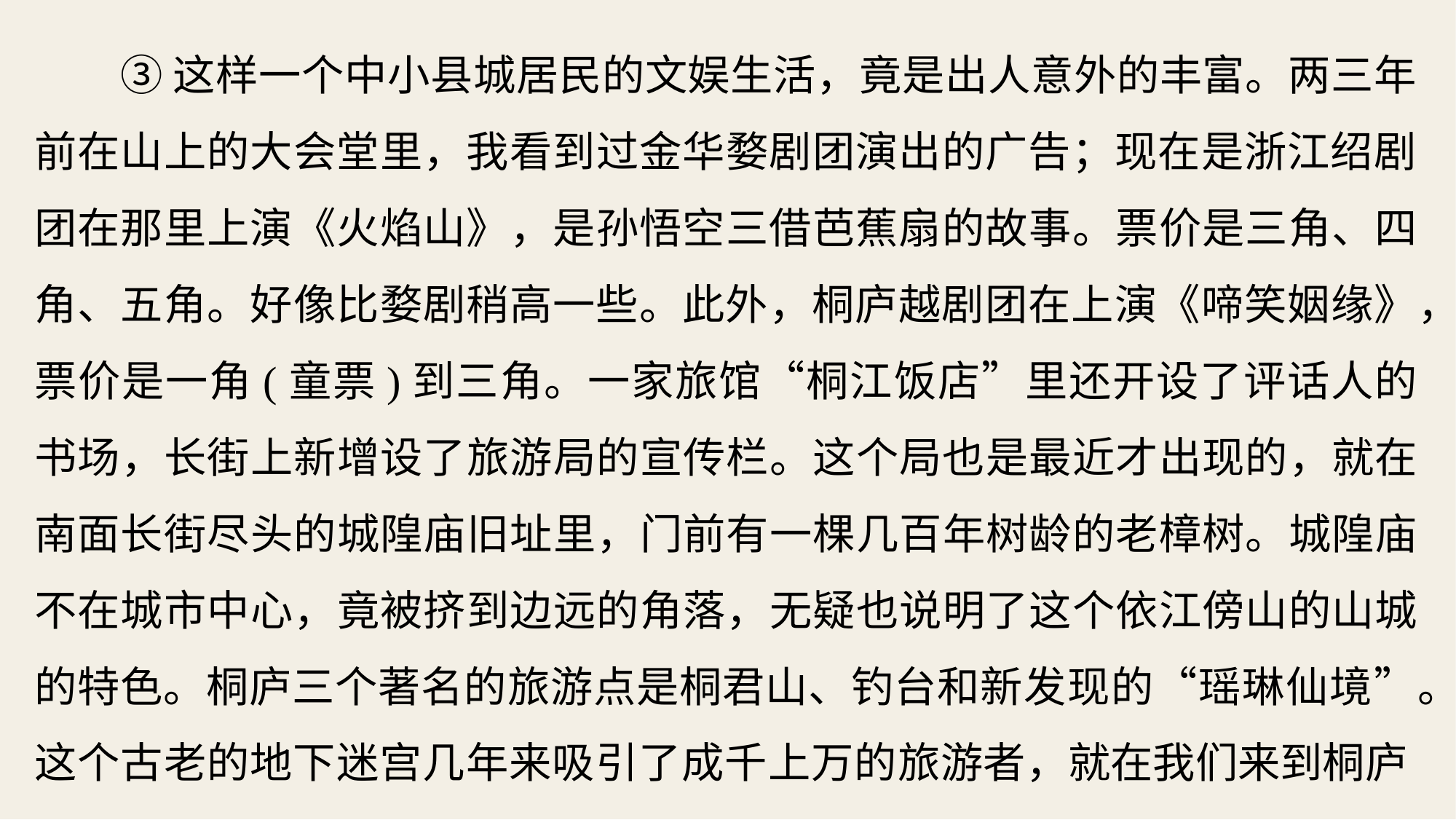

③这样一个中小县城居民的文娱生活，竟是出人意外的丰富。两三年前在山上的大会堂里，我看到过金华婺剧团演出的广告；现在是浙江绍剧团在那里上演《火焰山》，是孙悟空三借芭蕉扇的故事。票价是三角、四角、五角。好像比婺剧稍高一些。此外，桐庐越剧团在上演《啼笑姻缘》，票价是一角(童票)到三角。一家旅馆“桐江饭店”里还开设了评话人的书场，长街上新增设了旅游局的宣传栏。这个局也是最近才出现的，就在南面长街尽头的城隍庙旧址里，门前有一棵几百年树龄的老樟树。城隍庙不在城市中心，竟被挤到边远的角落，无疑也说明了这个依江傍山的山城的特色。桐庐三个著名的旅游点是桐君山、钓台和新发现的“瑶琳仙境”。这个古老的地下迷宫几年来吸引了成千上万的旅游者，就在我们来到桐庐